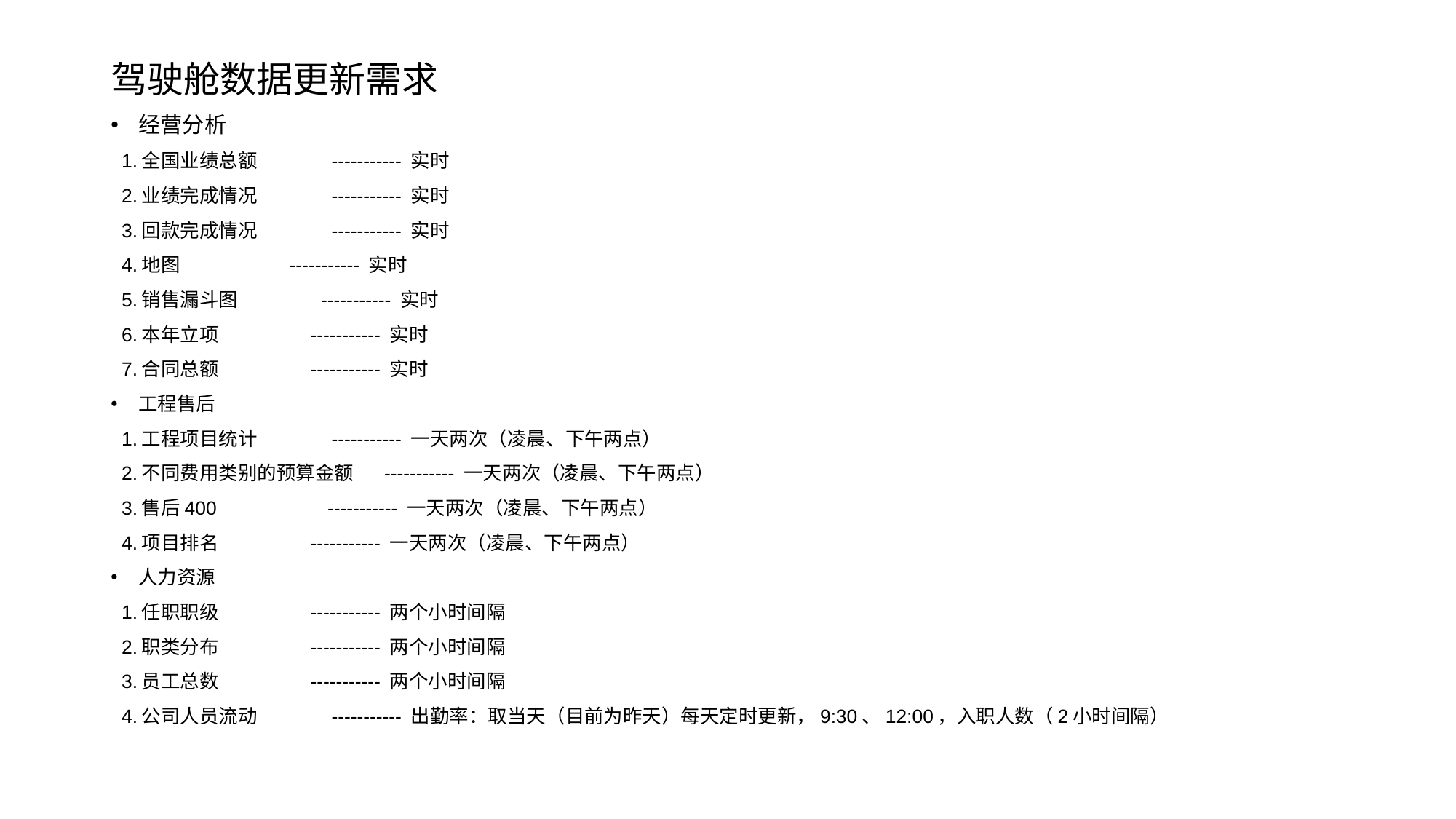

# 驾驶舱数据更新需求
经营分析
  1.全国业绩总额                ----------- 实时
  2.业绩完成情况                ----------- 实时
  3.回款完成情况                ----------- 实时
  4.地图                        ----------- 实时
  5.销售漏斗图                  ----------- 实时
  6.本年立项                    ----------- 实时
  7.合同总额                    ----------- 实时
工程售后
  1.工程项目统计                ----------- 一天两次（凌晨、下午两点）
  2.不同费用类别的预算金额      ----------- 一天两次（凌晨、下午两点）
  3.售后400                     ----------- 一天两次（凌晨、下午两点）
  4.项目排名                    ----------- 一天两次（凌晨、下午两点）
人力资源
  1.任职职级                    ----------- 两个小时间隔
  2.职类分布                    ----------- 两个小时间隔
  3.员工总数                    ----------- 两个小时间隔
  4.公司人员流动                ----------- 出勤率：取当天（目前为昨天）每天定时更新，9:30、12:00，入职人数（2小时间隔）